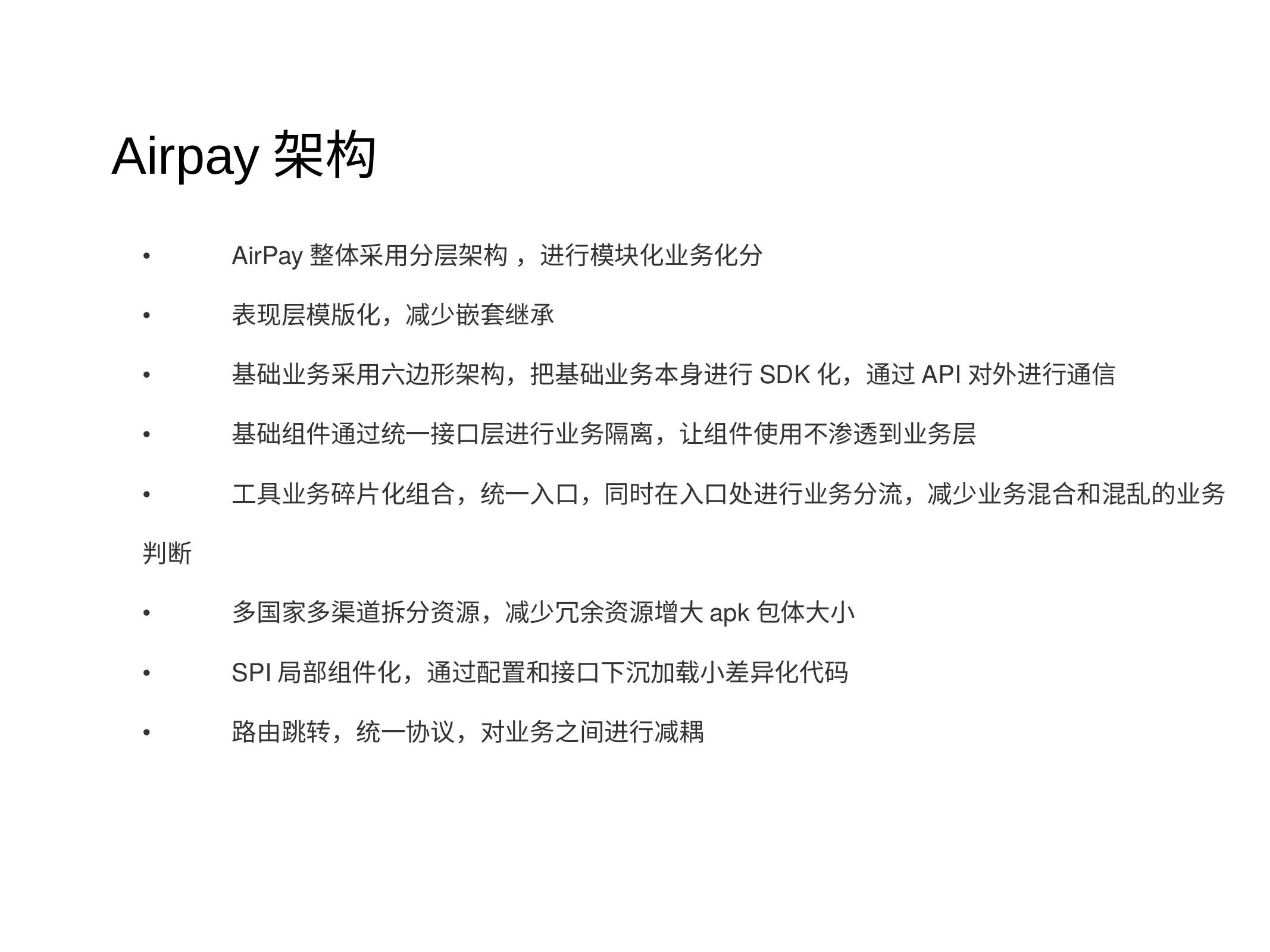

# Airpay架构
	•	AirPay整体采用分层架构 ，进行模块化业务化分
	•	表现层模版化，减少嵌套继承
	•	基础业务采用六边形架构，把基础业务本身进行SDK化，通过API对外进行通信
	•	基础组件通过统一接口层进行业务隔离，让组件使用不渗透到业务层
	•	工具业务碎片化组合，统一入口，同时在入口处进行业务分流，减少业务混合和混乱的业务判断
	•	多国家多渠道拆分资源，减少冗余资源增大apk包体大小
	•	SPI局部组件化，通过配置和接口下沉加载小差异化代码
	•	路由跳转，统一协议，对业务之间进行减耦